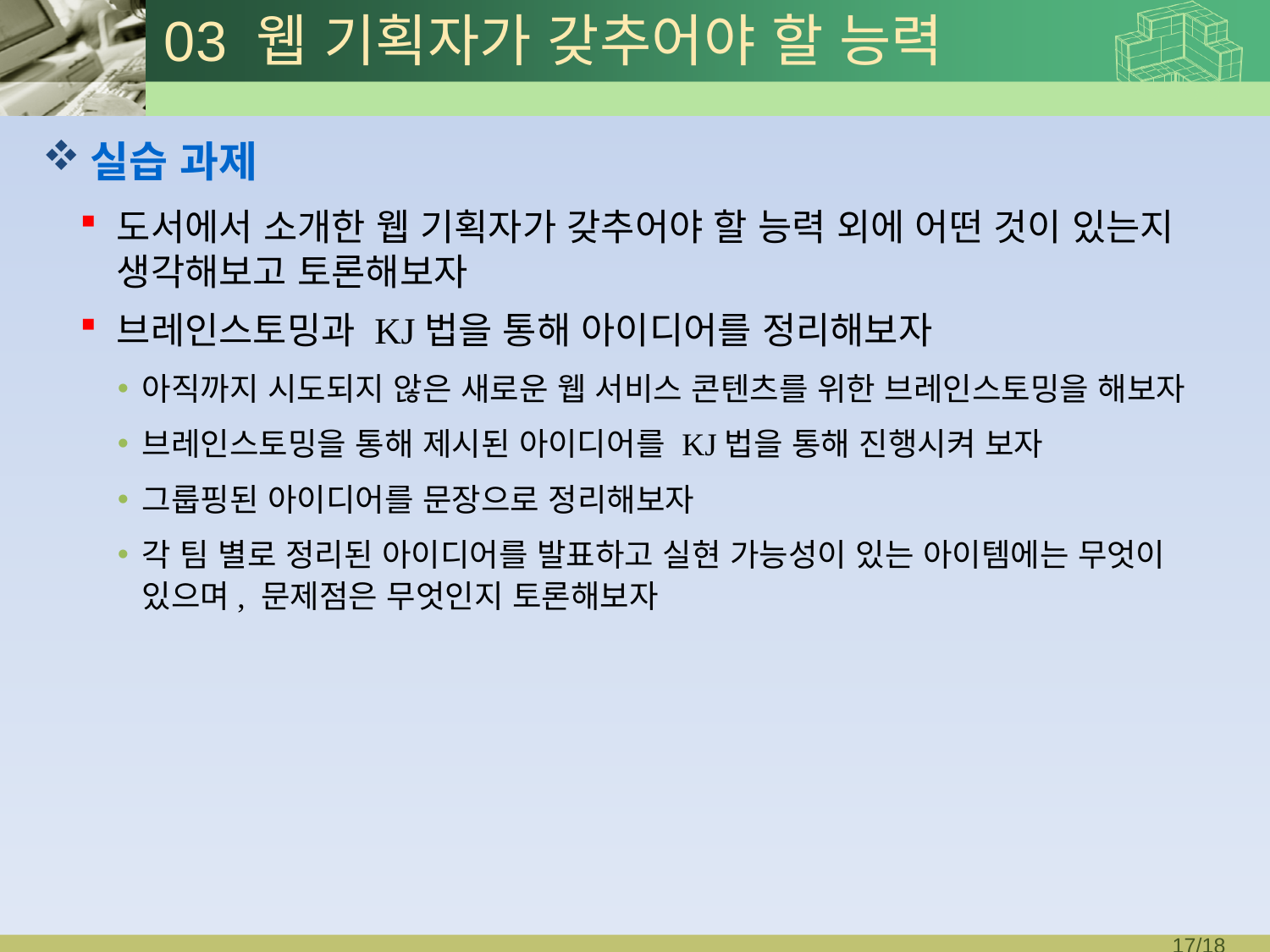

# 03 웹 기획자가 갖추어야 할 능력
실습 과제
도서에서 소개한 웹 기획자가 갖추어야 할 능력 외에 어떤 것이 있는지 생각해보고 토론해보자
브레인스토밍과 KJ법을 통해 아이디어를 정리해보자
아직까지 시도되지 않은 새로운 웹 서비스 콘텐츠를 위한 브레인스토밍을 해보자
브레인스토밍을 통해 제시된 아이디어를 KJ법을 통해 진행시켜 보자
그룹핑된 아이디어를 문장으로 정리해보자
각 팀 별로 정리된 아이디어를 발표하고 실현 가능성이 있는 아이템에는 무엇이 있으며, 문제점은 무엇인지 토론해보자